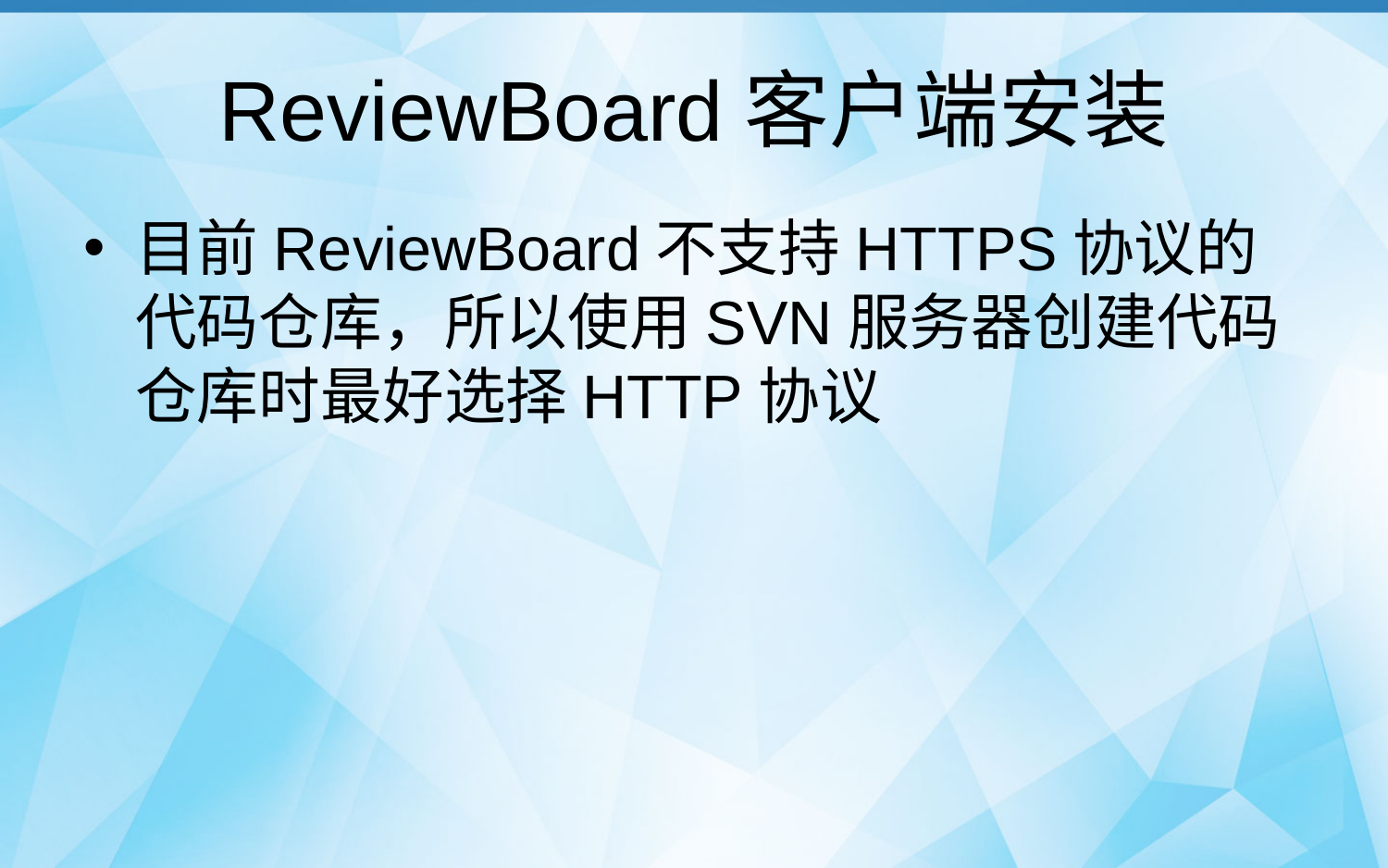

# ReviewBoard客户端安装
目前ReviewBoard不支持HTTPS协议的代码仓库，所以使用SVN服务器创建代码仓库时最好选择HTTP协议